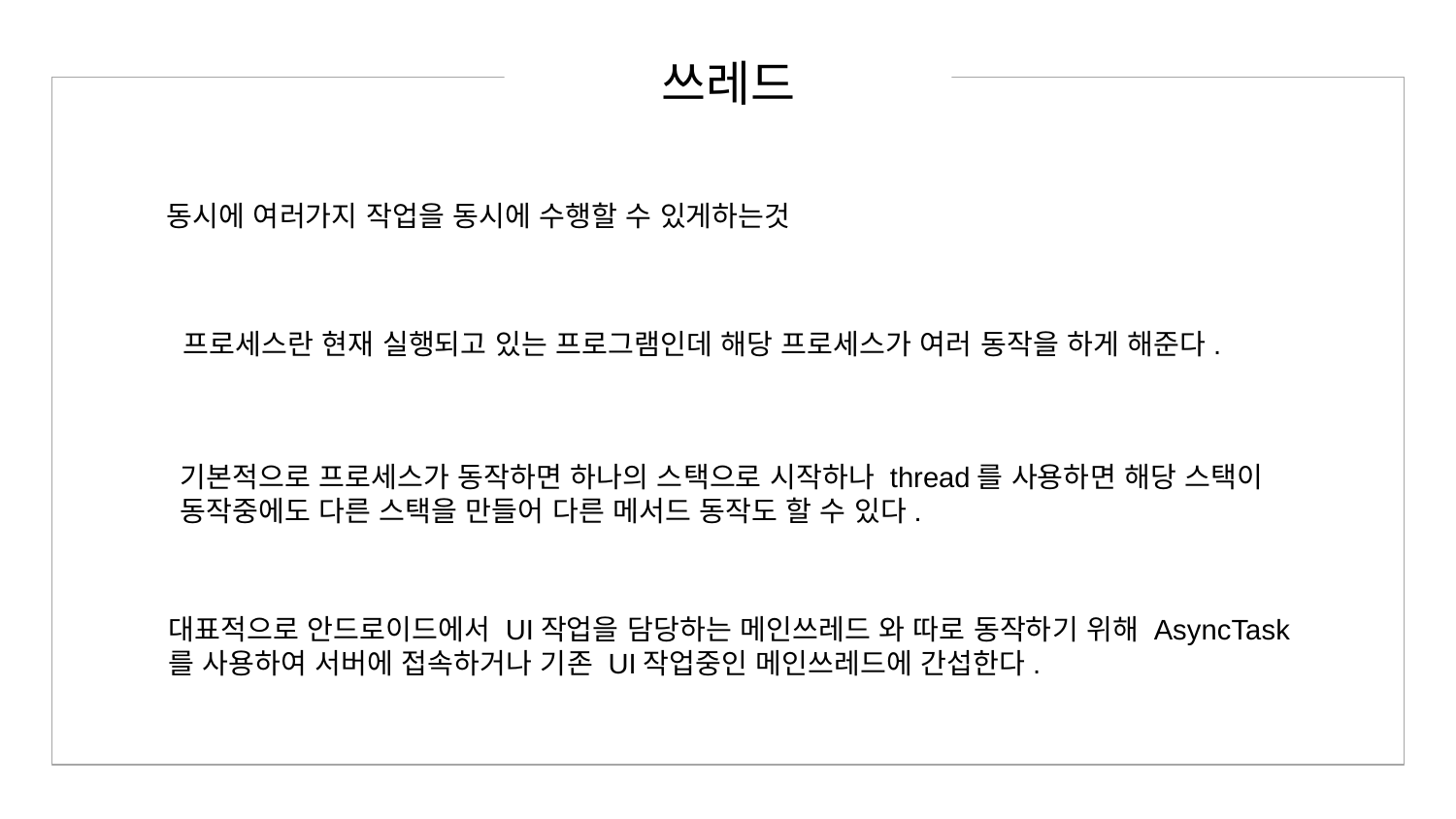

쓰레드

동시에 여러가지 작업을 동시에 수행할 수 있게하는것
프로세스란 현재 실행되고 있는 프로그램인데 해당 프로세스가 여러 동작을 하게 해준다.
기본적으로 프로세스가 동작하면 하나의 스택으로 시작하나 thread를 사용하면 해당 스택이
동작중에도 다른 스택을 만들어 다른 메서드 동작도 할 수 있다.
대표적으로 안드로이드에서 UI작업을 담당하는 메인쓰레드 와 따로 동작하기 위해 AsyncTask
를 사용하여 서버에 접속하거나 기존 UI작업중인 메인쓰레드에 간섭한다.